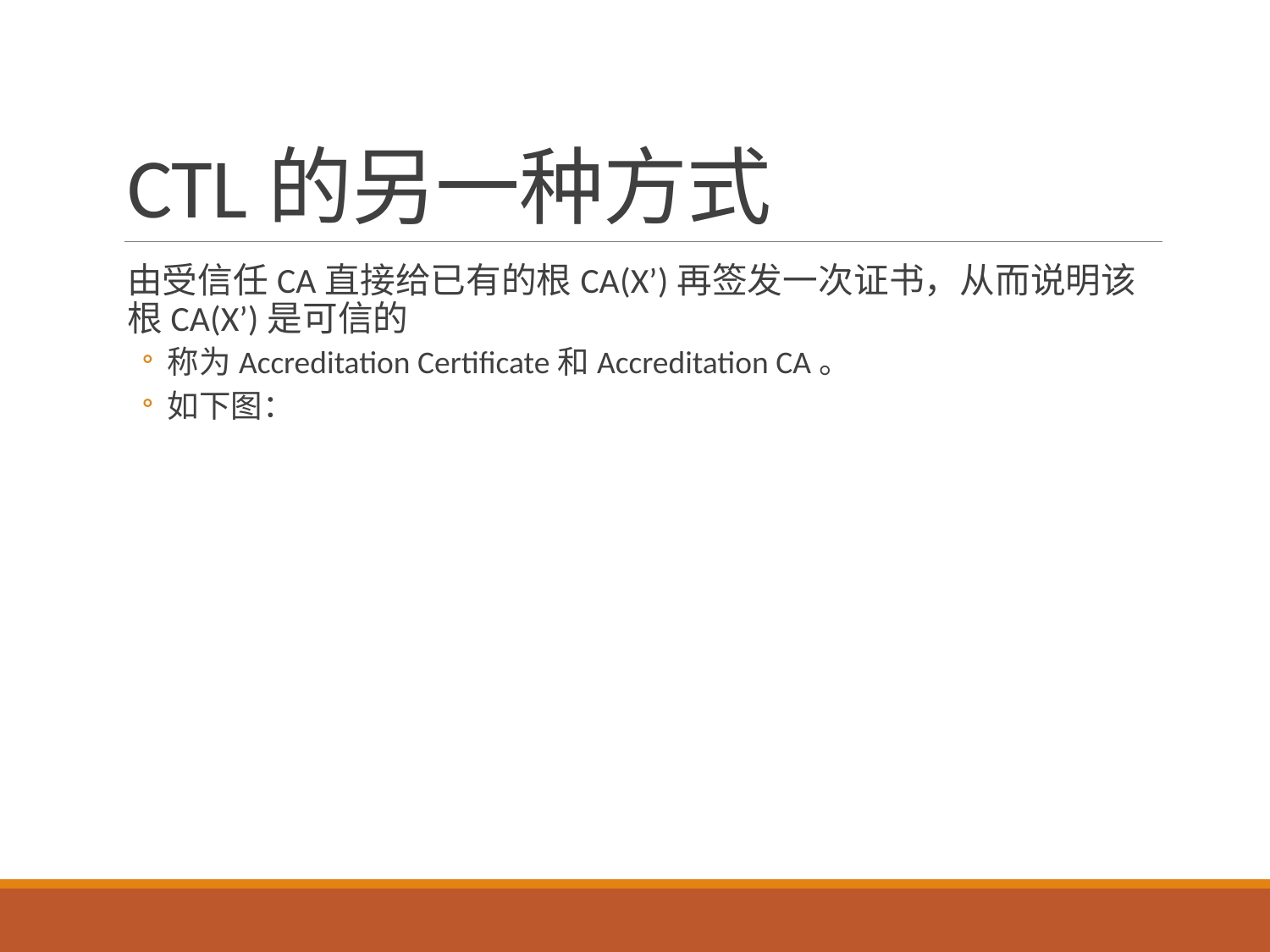

# CTL的另一种方式
由受信任CA直接给已有的根CA(X’)再签发一次证书，从而说明该根CA(X’)是可信的
称为Accreditation Certificate和Accreditation CA。
如下图：
62